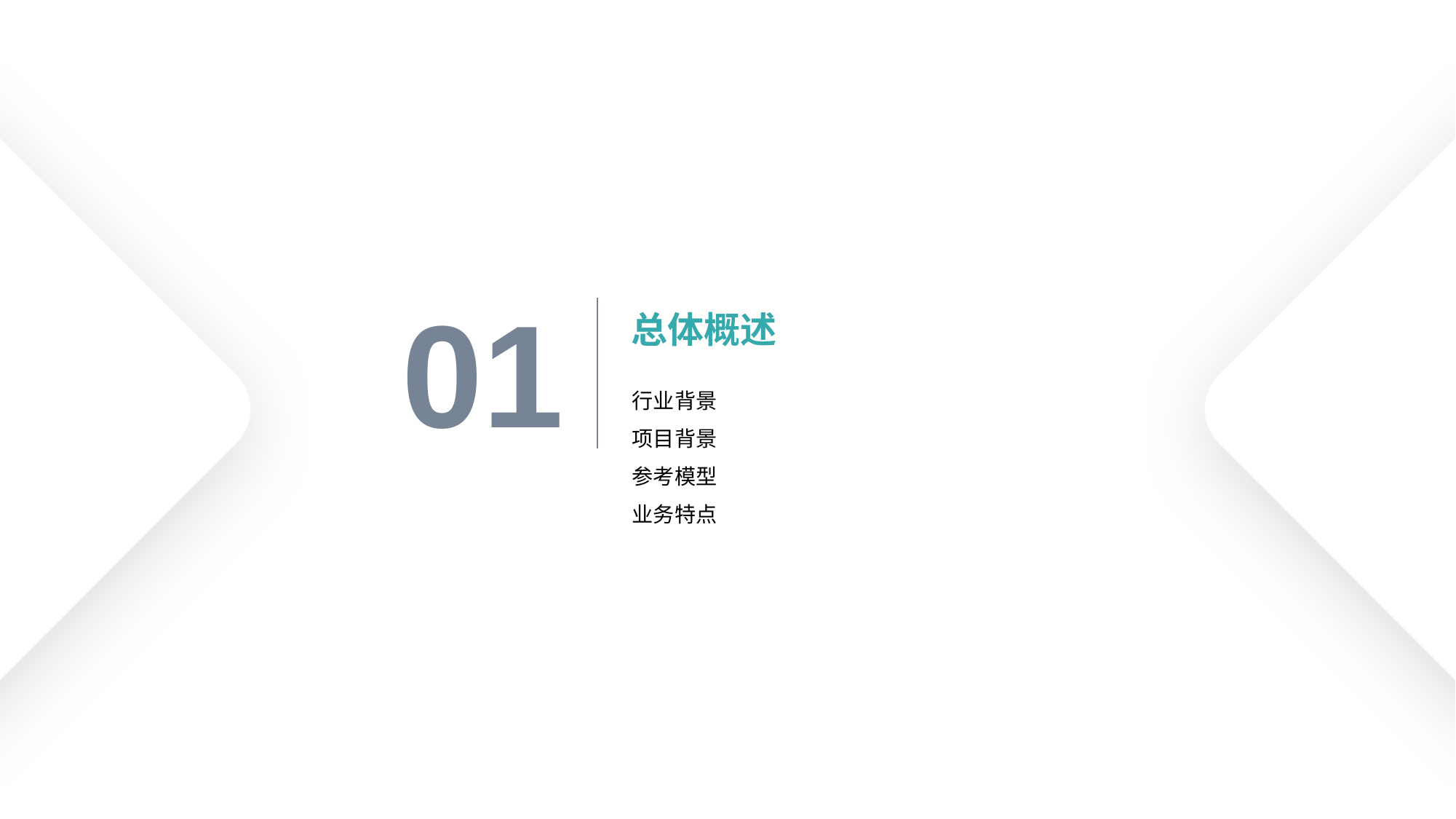

01
# 总体概述
行业背景
项目背景
参考模型
业务特点